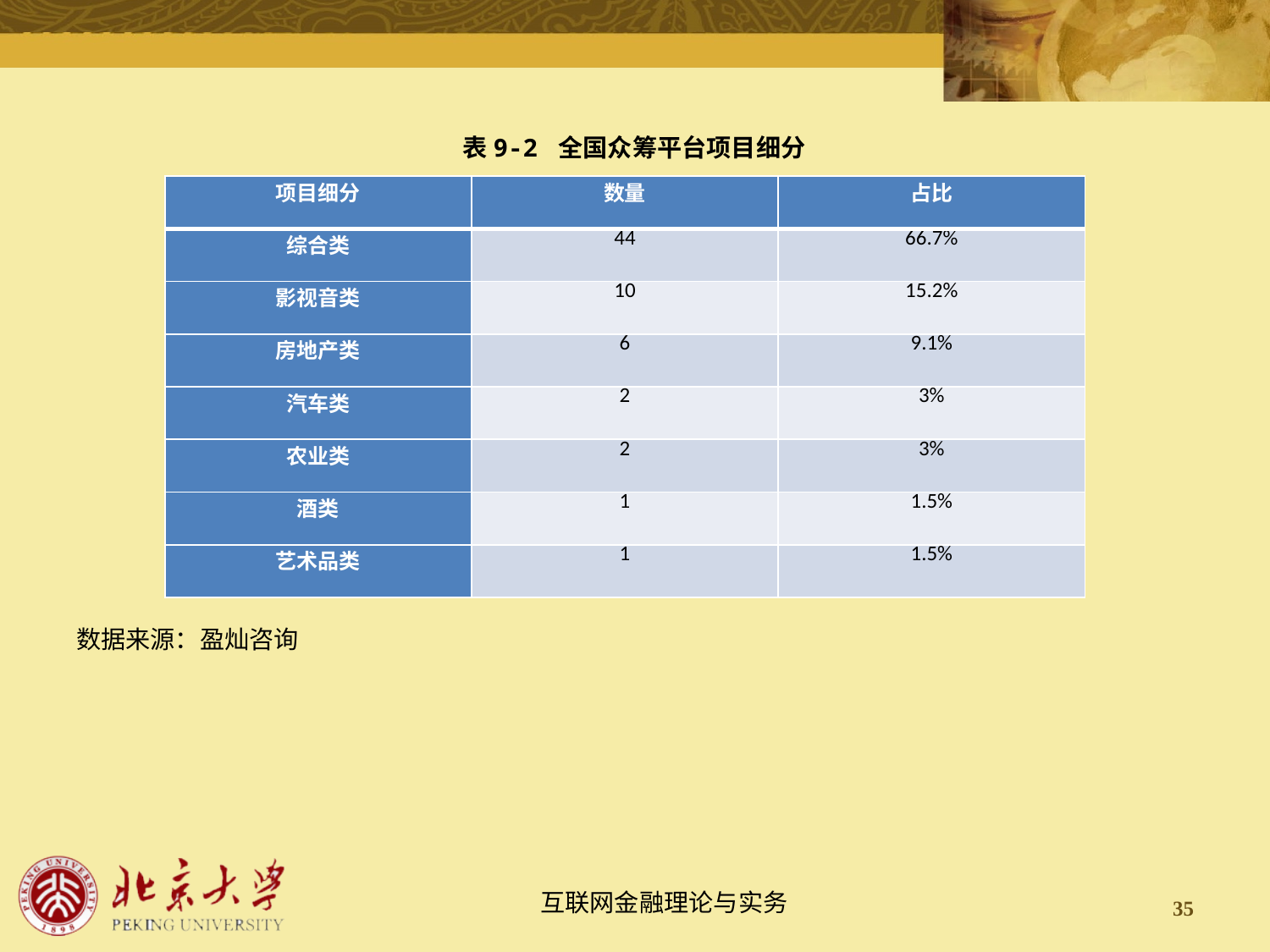

表9-2 全国众筹平台项目细分

数据来源：盈灿咨询
| 项目细分 | 数量 | 占比 |
| --- | --- | --- |
| 综合类 | 44 | 66.7% |
| 影视音类 | 10 | 15.2% |
| 房地产类 | 6 | 9.1% |
| 汽车类 | 2 | 3% |
| 农业类 | 2 | 3% |
| 酒类 | 1 | 1.5% |
| 艺术品类 | 1 | 1.5% |
35